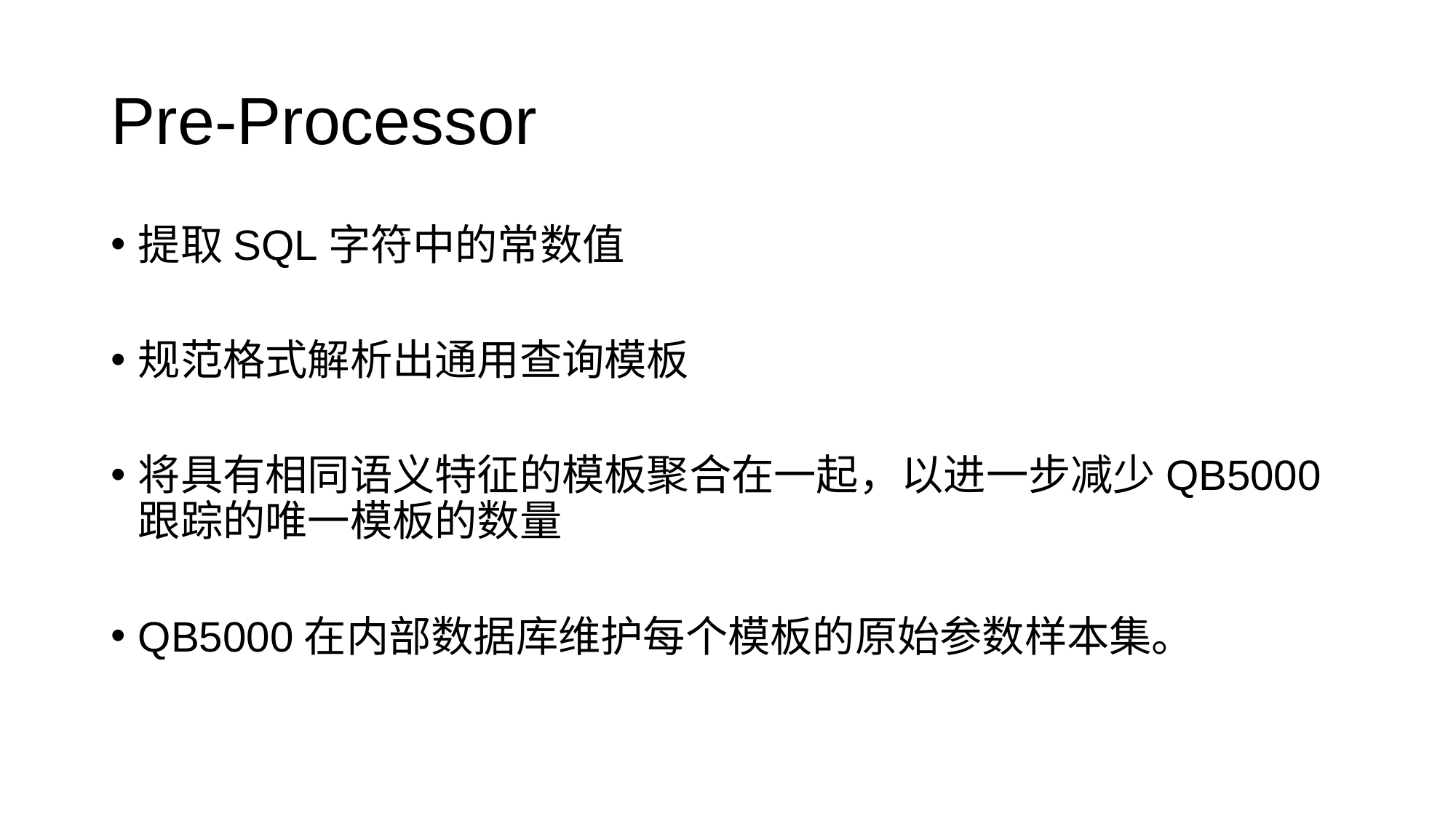

# Pre-Processor
提取SQL字符中的常数值

规范格式解析出通用查询模板

将具有相同语义特征的模板聚合在一起，以进一步减少QB5000跟踪的唯一模板的数量

QB5000在内部数据库维护每个模板的原始参数样本集。